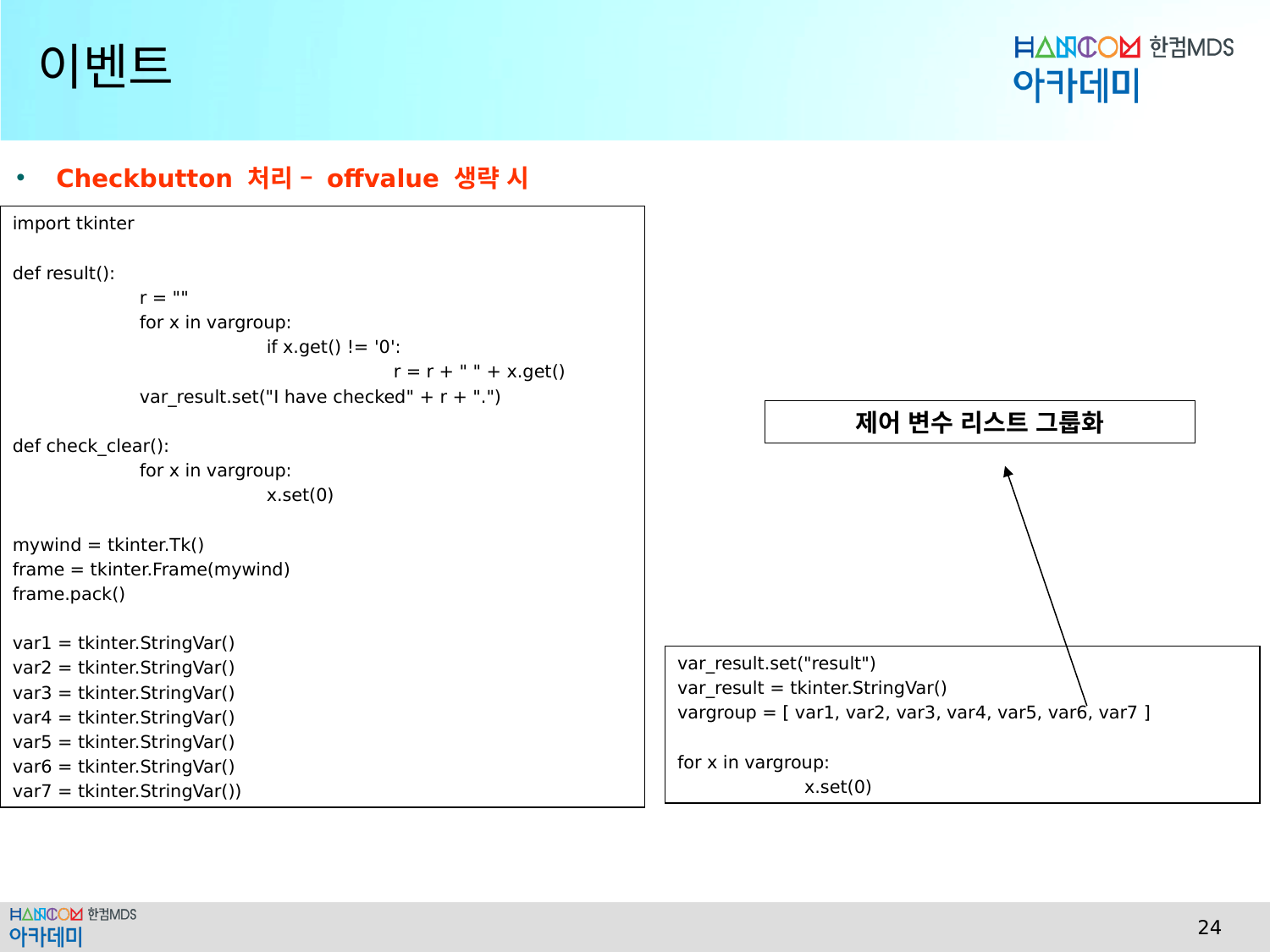

# 이벤트
Checkbutton 처리 – offvalue 생략 시
import tkinter

def result():
	r = ""
	for x in vargroup:
		if x.get() != '0':
			r = r + " " + x.get()
	var_result.set("I have checked" + r + ".")

def check_clear():
	for x in vargroup:
		x.set(0)

mywind = tkinter.Tk()
frame = tkinter.Frame(mywind)
frame.pack()

var1 = tkinter.StringVar()
var2 = tkinter.StringVar()
var3 = tkinter.StringVar()
var4 = tkinter.StringVar()
var5 = tkinter.StringVar()
var6 = tkinter.StringVar()
var7 = tkinter.StringVar())
제어 변수 리스트 그룹화
var_result.set("result")
var_result = tkinter.StringVar()
vargroup = [ var1, var2, var3, var4, var5, var6, var7 ]

for x in vargroup:
	x.set(0)
                               24